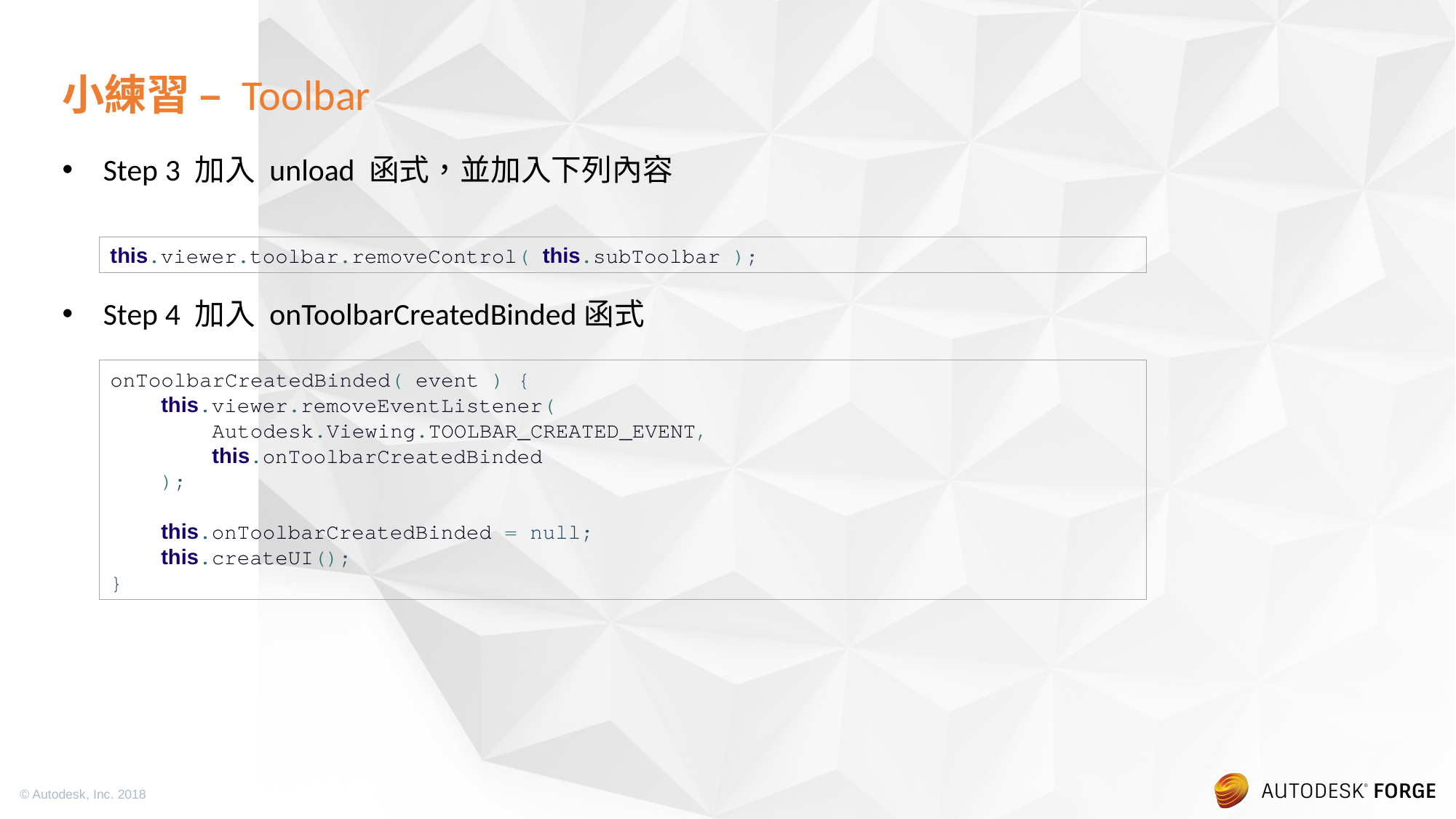

# 小練習 – Toolbar
Step 3 加入 unload 函式，並加入下列內容

Step 4 加入 onToolbarCreatedBinded函式
this.viewer.toolbar.removeControl( this.subToolbar );
onToolbarCreatedBinded( event ) {
    this.viewer.removeEventListener(
        Autodesk.Viewing.TOOLBAR_CREATED_EVENT,
        this.onToolbarCreatedBinded
    );

    this.onToolbarCreatedBinded = null;
    this.createUI();
}